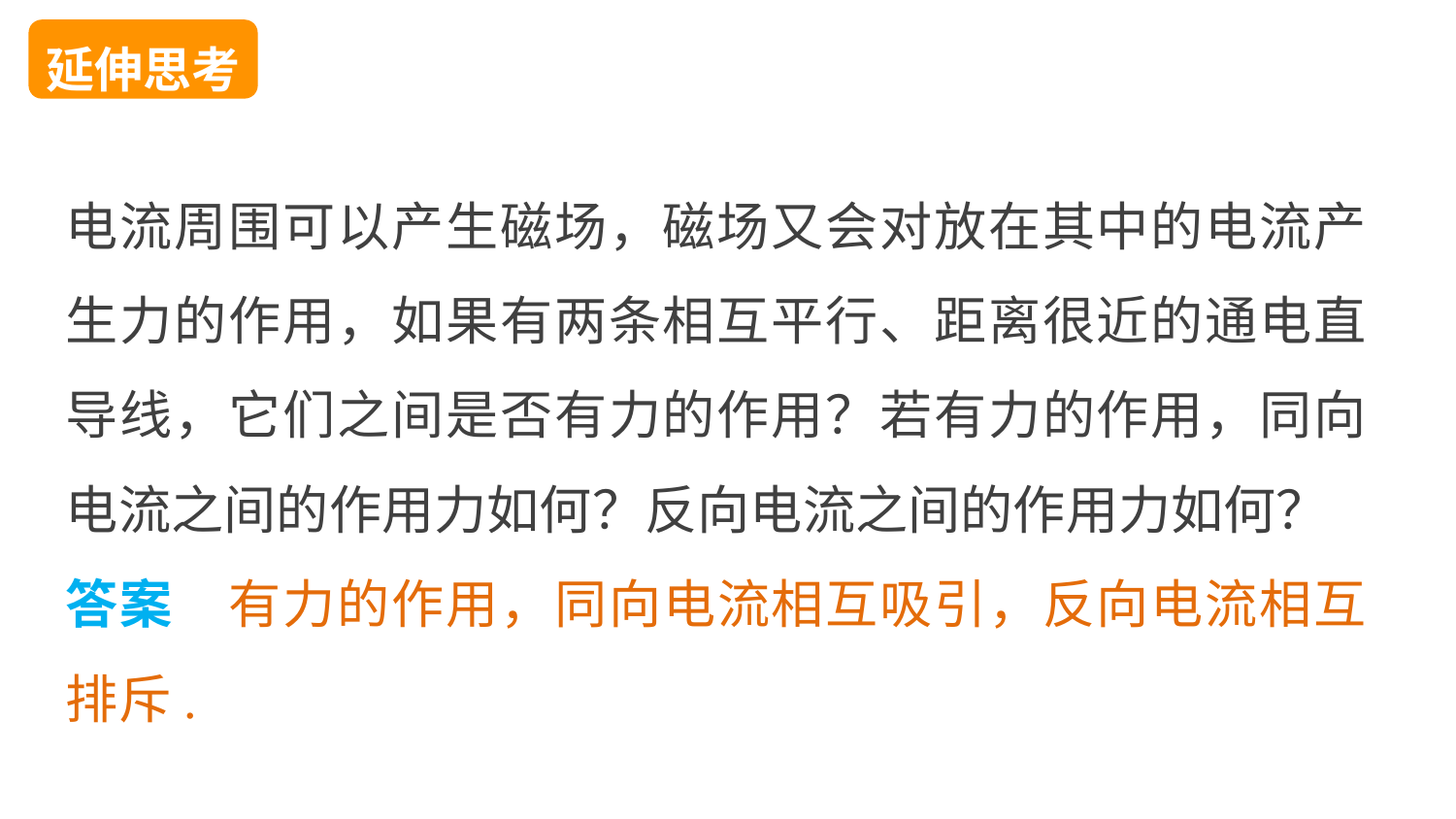

延伸思考
电流周围可以产生磁场，磁场又会对放在其中的电流产生力的作用，如果有两条相互平行、距离很近的通电直导线，它们之间是否有力的作用？若有力的作用，同向电流之间的作用力如何？反向电流之间的作用力如何？
答案　有力的作用，同向电流相互吸引，反向电流相互排斥.